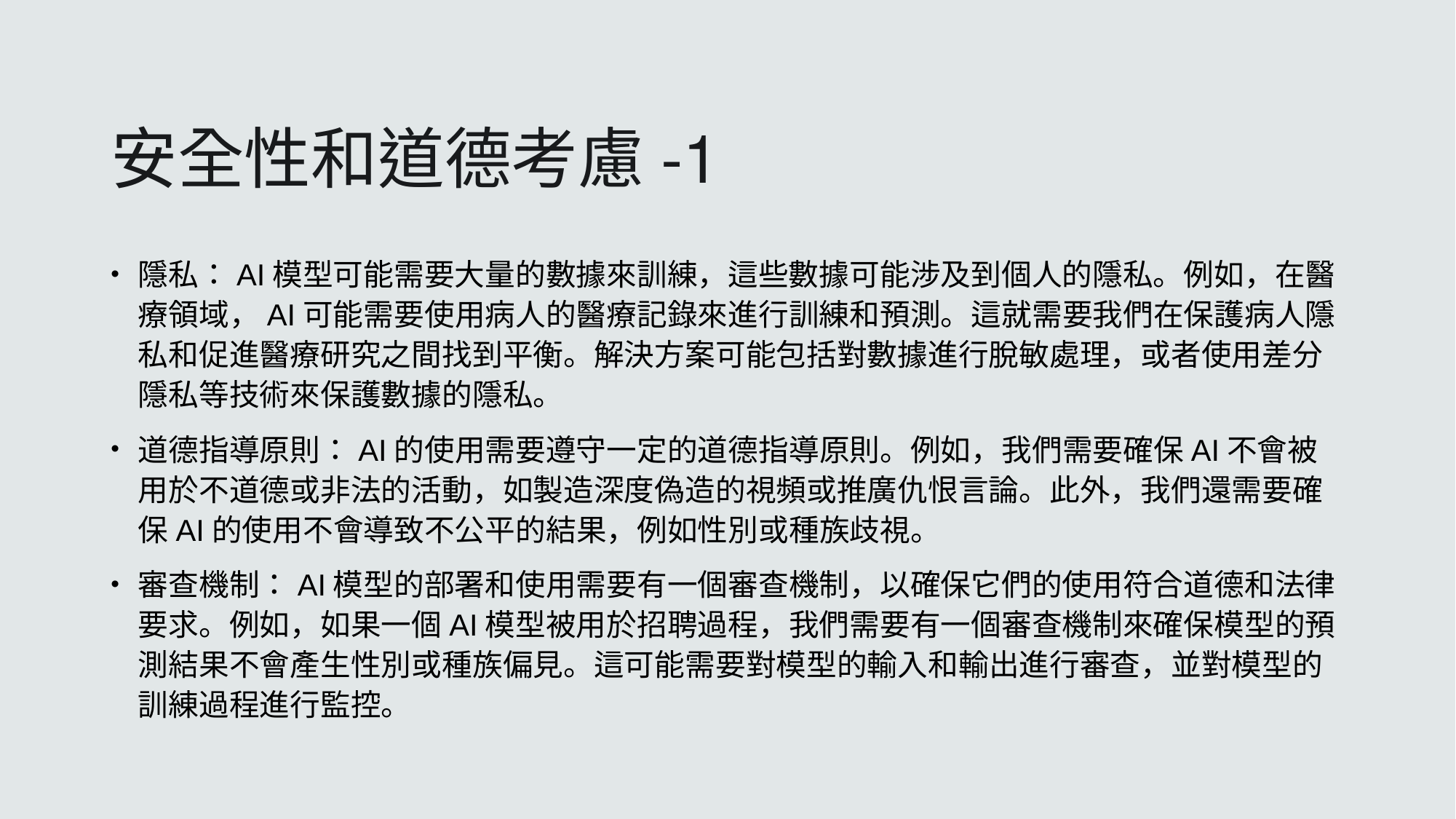

# 安全性和道德考慮-1
隱私：AI模型可能需要大量的數據來訓練，這些數據可能涉及到個人的隱私。例如，在醫療領域，AI可能需要使用病人的醫療記錄來進行訓練和預測。這就需要我們在保護病人隱私和促進醫療研究之間找到平衡。解決方案可能包括對數據進行脫敏處理，或者使用差分隱私等技術來保護數據的隱私。
道德指導原則：AI的使用需要遵守一定的道德指導原則。例如，我們需要確保AI不會被用於不道德或非法的活動，如製造深度偽造的視頻或推廣仇恨言論。此外，我們還需要確保AI的使用不會導致不公平的結果，例如性別或種族歧視。
審查機制：AI模型的部署和使用需要有一個審查機制，以確保它們的使用符合道德和法律要求。例如，如果一個AI模型被用於招聘過程，我們需要有一個審查機制來確保模型的預測結果不會產生性別或種族偏見。這可能需要對模型的輸入和輸出進行審查，並對模型的訓練過程進行監控。